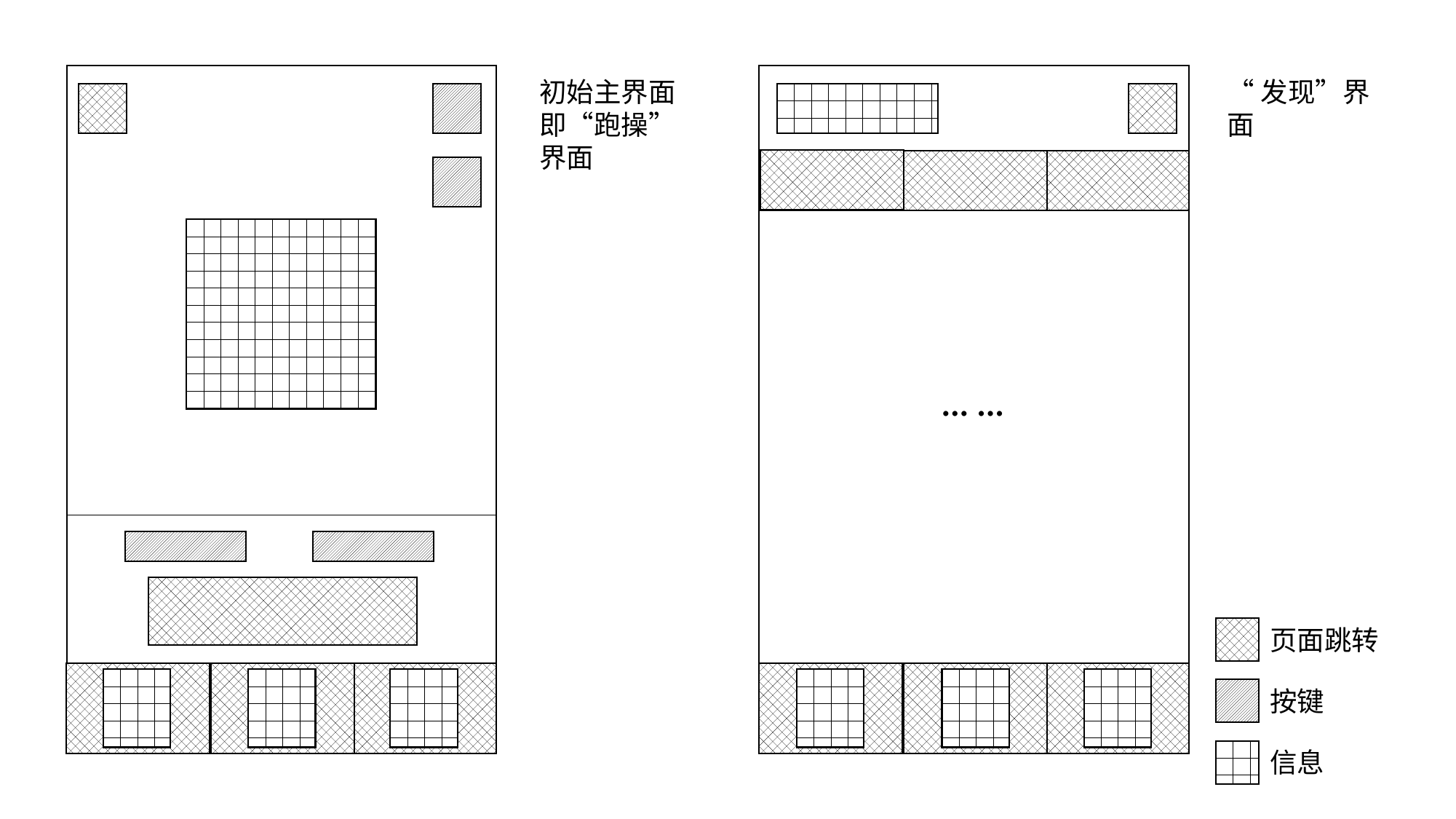

初始主界面
即“跑操”界面
“发现”界面

··· ···

页面跳转

按键
信息